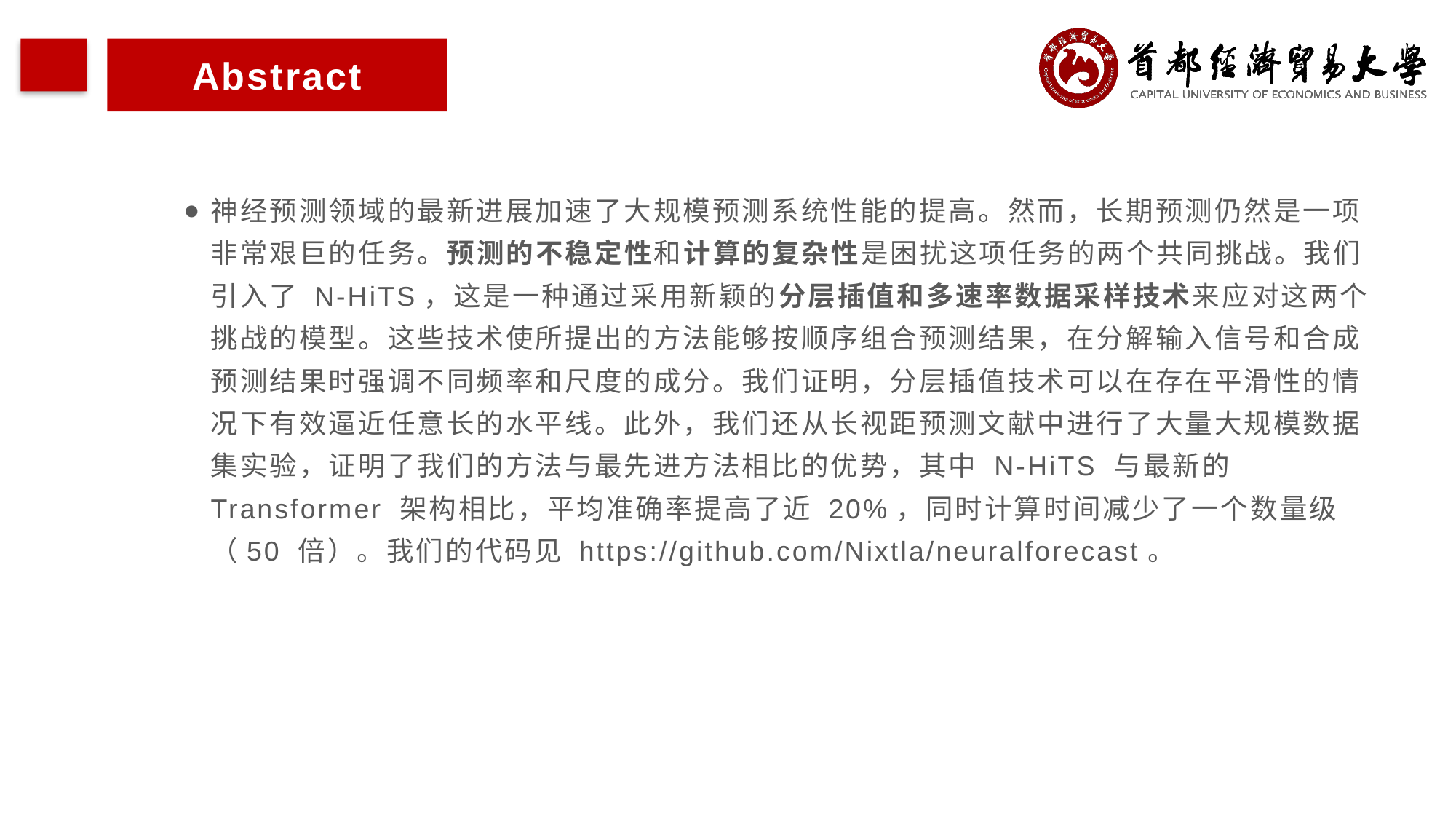

Abstract
神经预测领域的最新进展加速了大规模预测系统性能的提高。然而，长期预测仍然是一项非常艰巨的任务。预测的不稳定性和计算的复杂性是困扰这项任务的两个共同挑战。我们引入了 N-HiTS，这是一种通过采用新颖的分层插值和多速率数据采样技术来应对这两个挑战的模型。这些技术使所提出的方法能够按顺序组合预测结果，在分解输入信号和合成预测结果时强调不同频率和尺度的成分。我们证明，分层插值技术可以在存在平滑性的情况下有效逼近任意长的水平线。此外，我们还从长视距预测文献中进行了大量大规模数据集实验，证明了我们的方法与最先进方法相比的优势，其中 N-HiTS 与最新的 Transformer 架构相比，平均准确率提高了近 20%，同时计算时间减少了一个数量级（50 倍）。我们的代码见 https://github.com/Nixtla/neuralforecast。